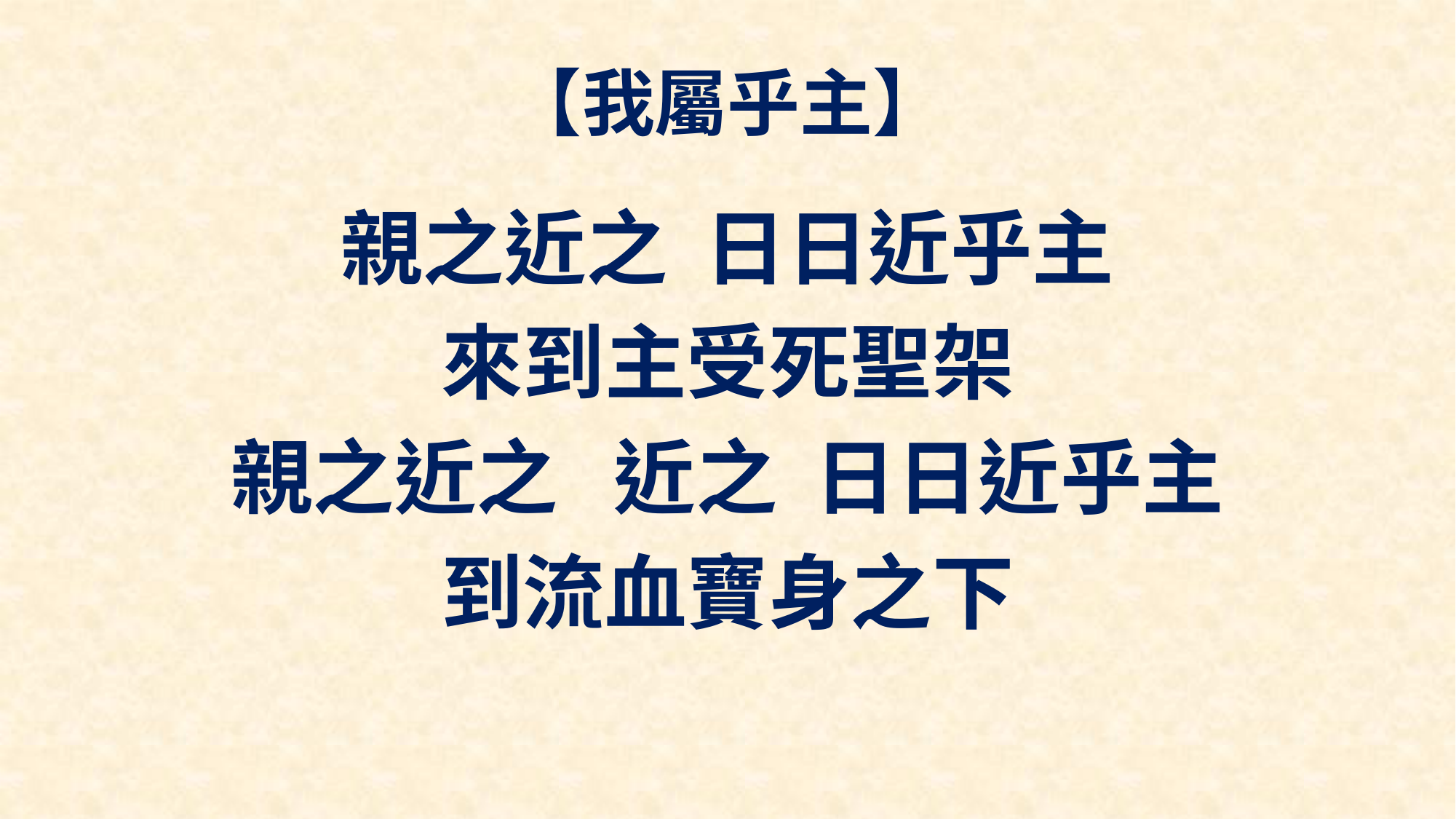

# 【我屬乎主】
親之近之  日日近乎主
來到主受死聖架
親之近之   近之  日日近乎主
到流血寶身之下